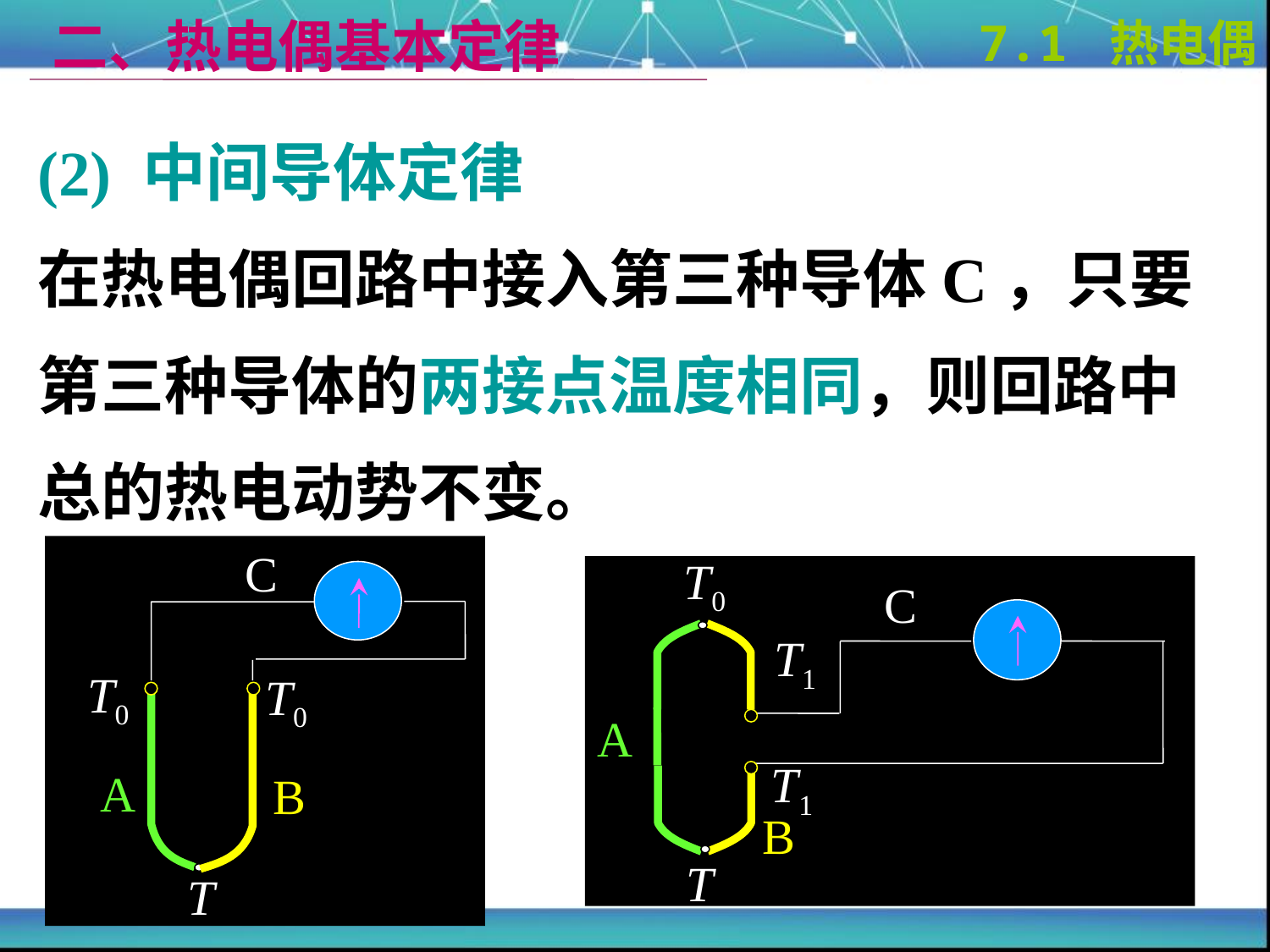

二、热电偶基本定律
7.1 热电偶

(2) 中间导体定律
在热电偶回路中接入第三种导体C，只要第三种导体的两接点温度相同，则回路中总的热电动势不变。

C

T0

T0

A
B
T

T0
C

T1

A

T1

B

T

27 / 82